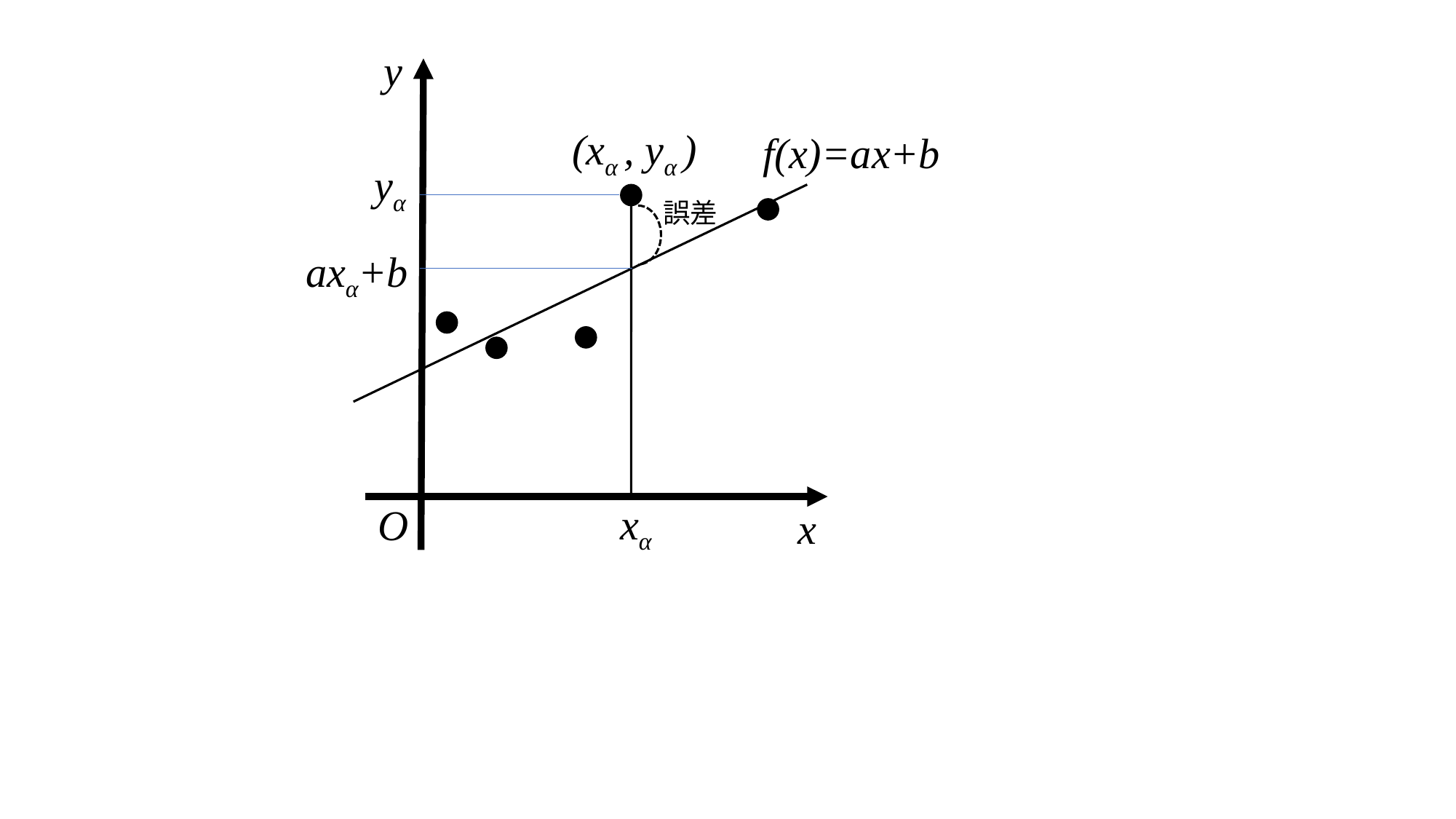

y
(xα , yα )
f(x)=ax+b
yα

誤差

axα+b

xα
O
x